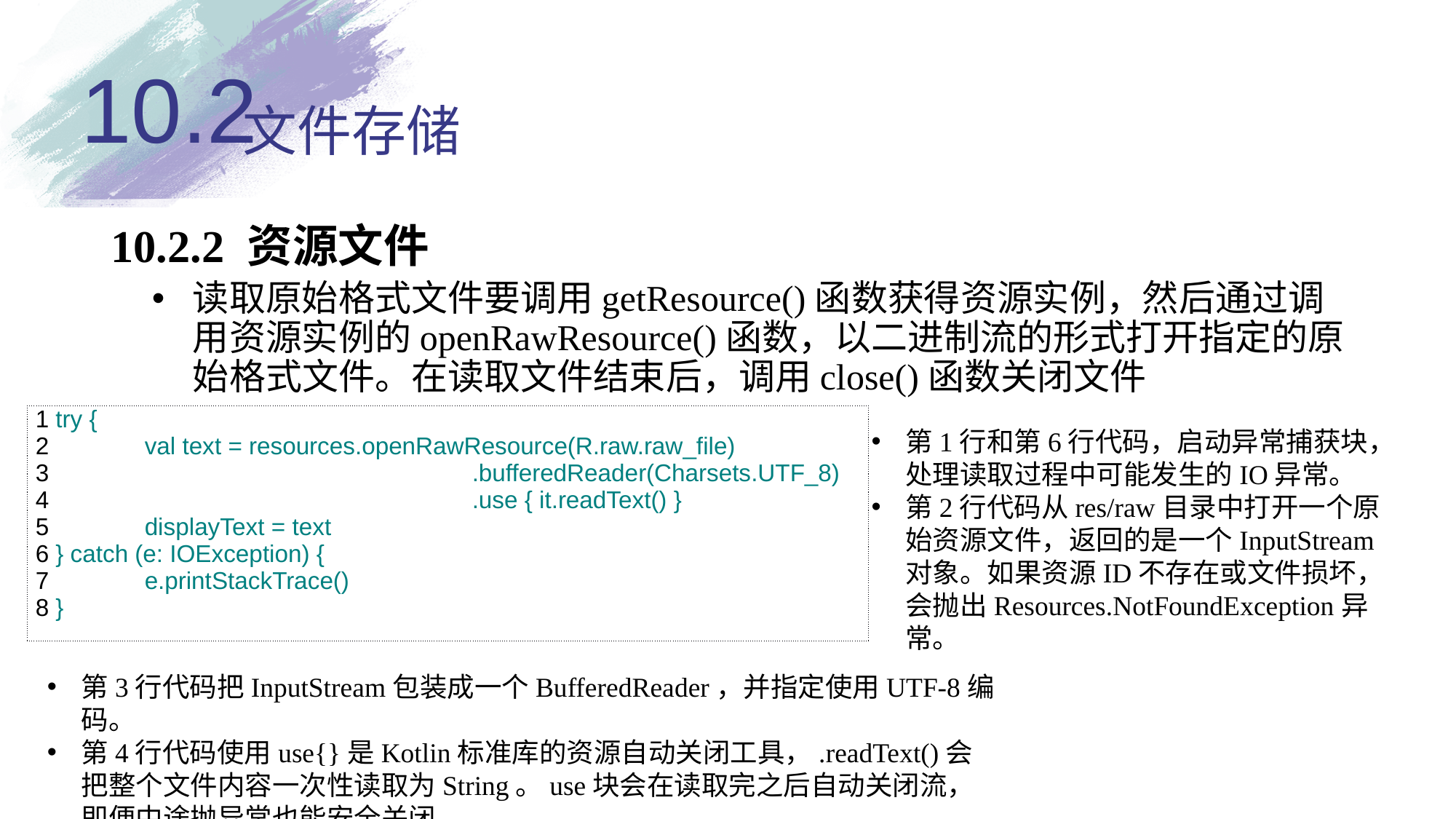

10.2
# 文件存储
10.2.2 资源文件
读取原始格式文件要调用getResource()函数获得资源实例，然后通过调用资源实例的openRawResource()函数，以二进制流的形式打开指定的原始格式文件。在读取文件结束后，调用close()函数关闭文件
| 1 try { 2  val text = resources.openRawResource(R.raw.raw\_file) 3  .bufferedReader(Charsets.UTF\_8) 4  .use { it.readText() } 5  displayText = text 6 } catch (e: IOException) { 7  e.printStackTrace() 8 } |
| --- |
第1行和第6行代码，启动异常捕获块，处理读取过程中可能发生的IO异常。
第2行代码从res/raw目录中打开一个原始资源文件，返回的是一个InputStream对象。如果资源ID不存在或文件损坏，会抛出Resources.NotFoundException异常。

第3行代码把InputStream包装成一个BufferedReader，并指定使用UTF-8编码。
第4行代码使用use{}是Kotlin标准库的资源自动关闭工具，.readText()会把整个文件内容一次性读取为String。use块会在读取完之后自动关闭流，即便中途抛异常也能安全关闭。